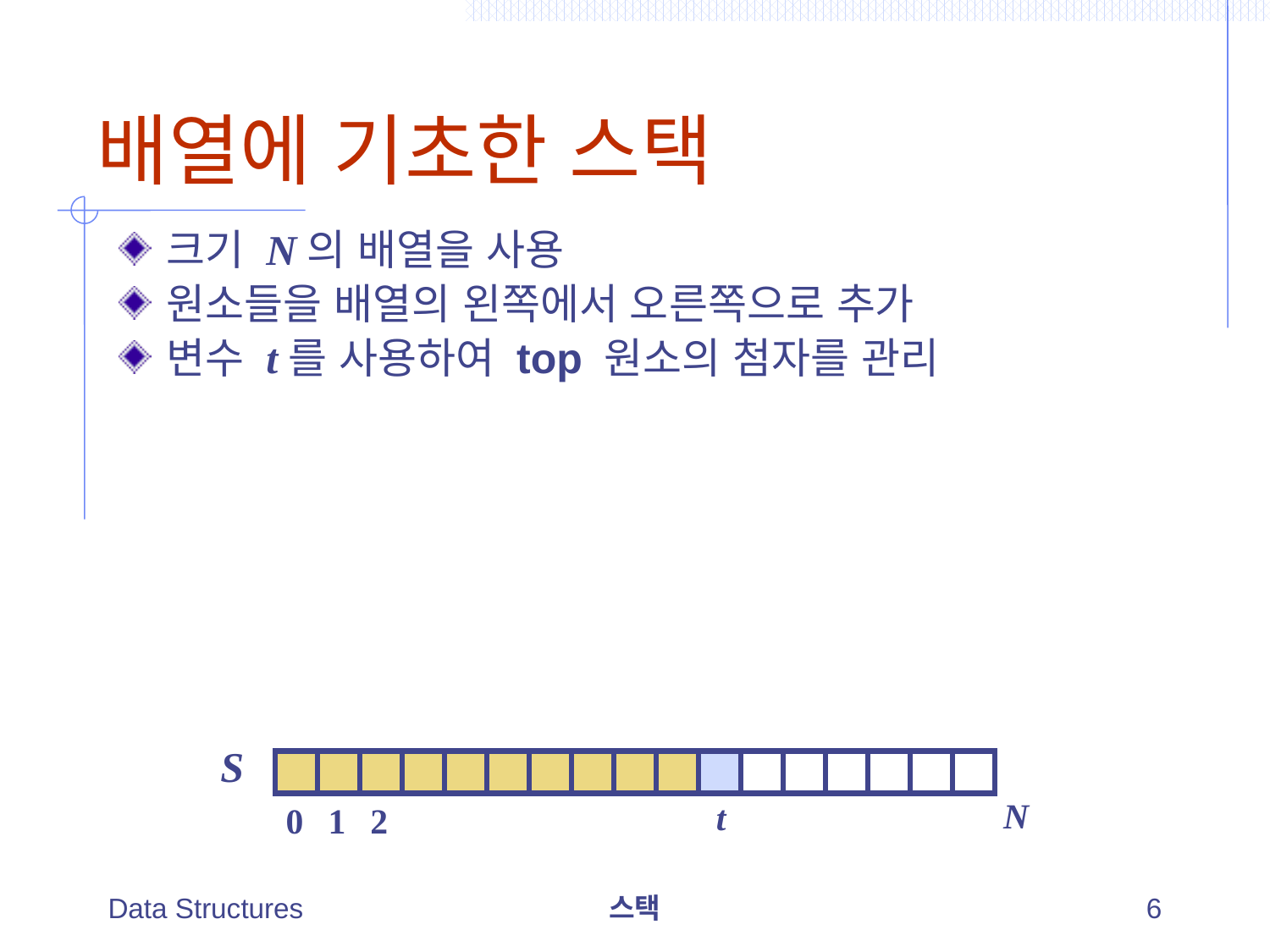

# 배열에 기초한 스택
크기 N의 배열을 사용
원소들을 배열의 왼쪽에서 오른쪽으로 추가
변수 t를 사용하여 top 원소의 첨자를 관리
S

N
t
0
1
2
Data Structures
스택
6